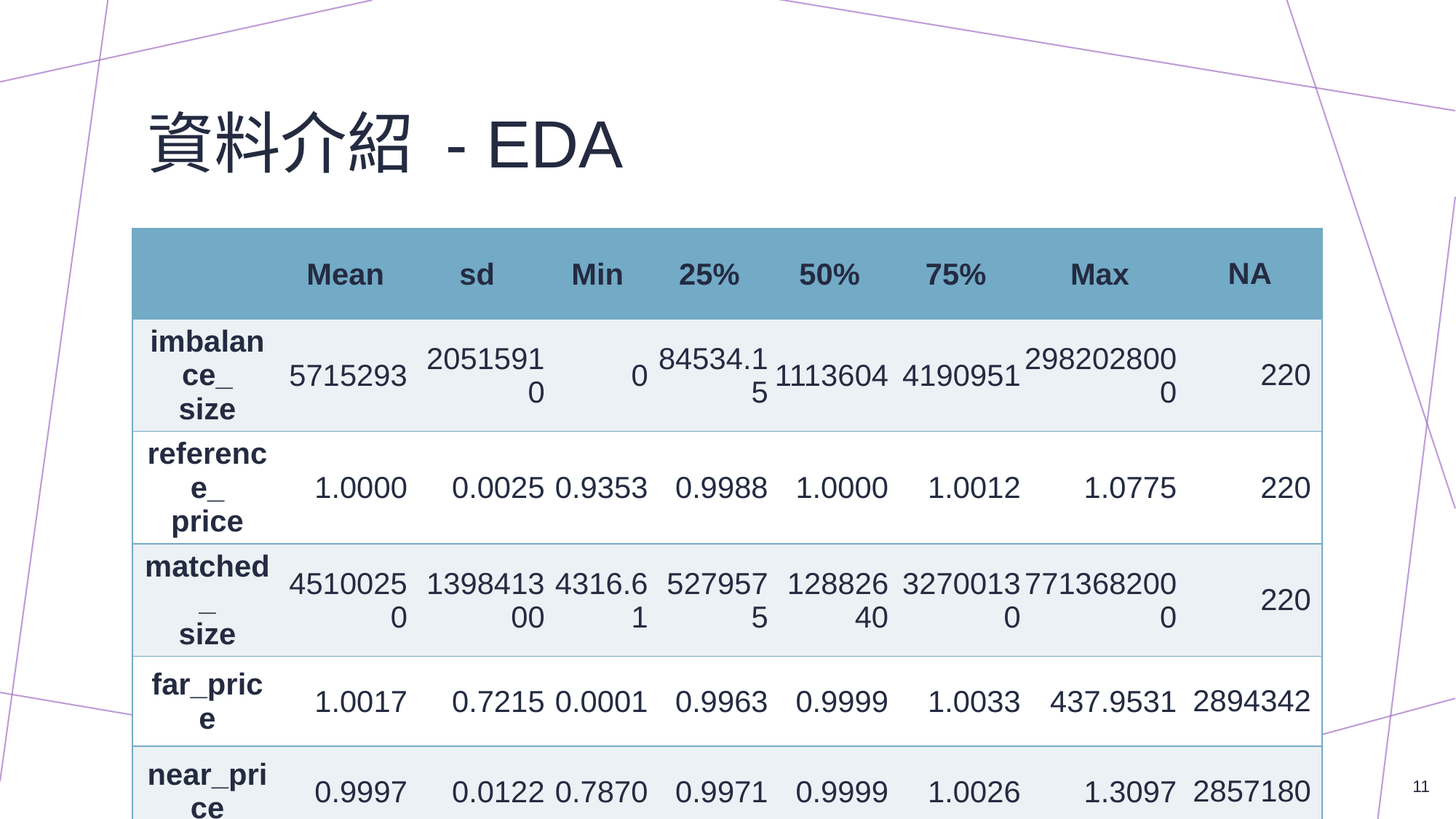

# 資料介紹 - EDA
|  | Mean | sd | Min | 25% | 50% | 75% | Max | NA |
| --- | --- | --- | --- | --- | --- | --- | --- | --- |
| imbalance\_ size | 5715293 | 20515910 | 0 | 84534.15 | 1113604 | 4190951 | 2982028000 | 220 |
| reference\_ price | 1.0000 | 0.0025 | 0.9353 | 0.9988 | 1.0000 | 1.0012 | 1.0775 | 220 |
| matched\_ size | 45100250 | 139841300 | 4316.61 | 5279575 | 12882640 | 32700130 | 7713682000 | 220 |
| far\_price | 1.0017 | 0.7215 | 0.0001 | 0.9963 | 0.9999 | 1.0033 | 437.9531 | 2894342 |
| near\_price | 0.9997 | 0.0122 | 0.7870 | 0.9971 | 0.9999 | 1.0026 | 1.3097 | 2857180 |

11